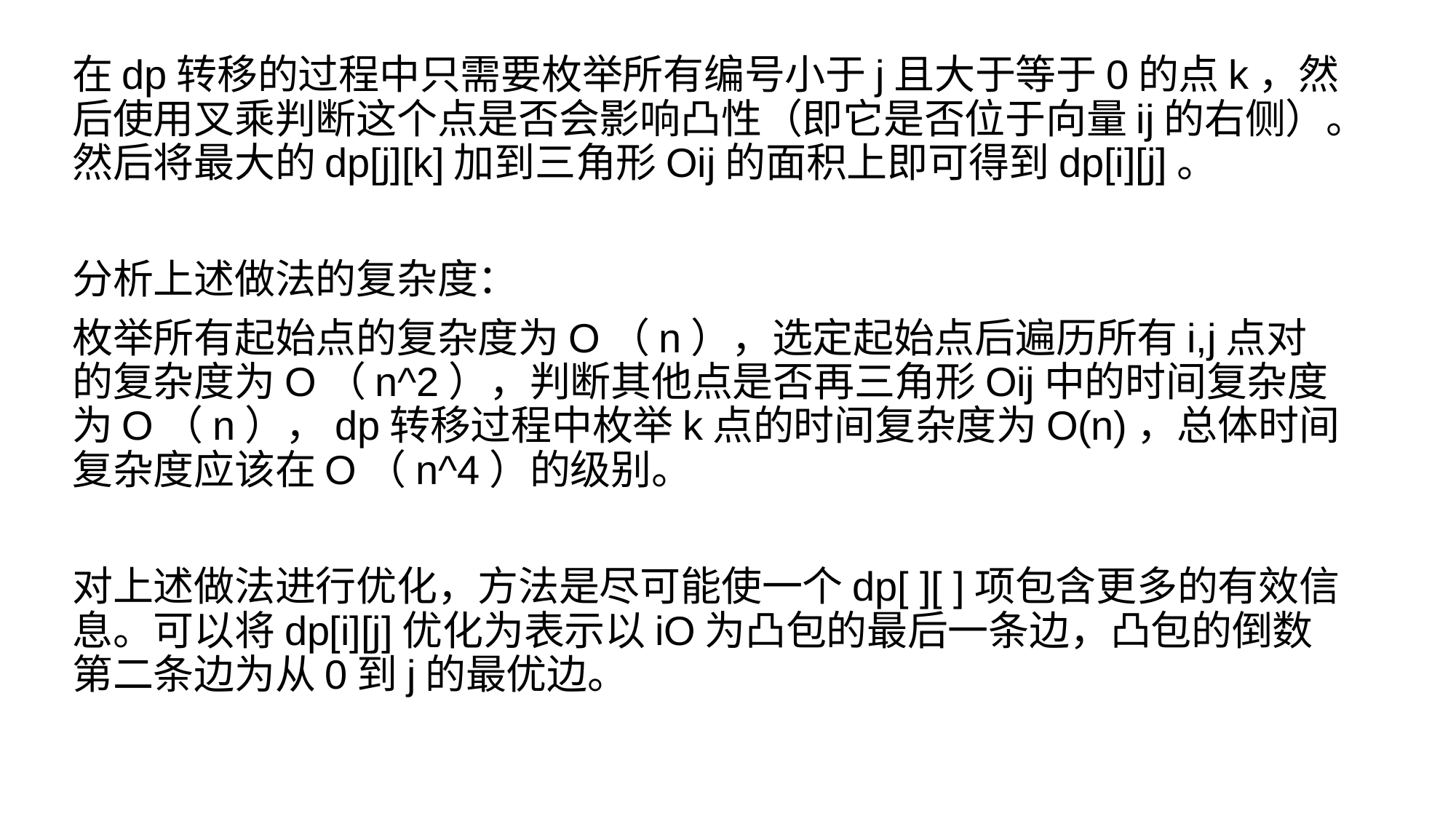

在dp转移的过程中只需要枚举所有编号小于j且大于等于0的点k，然后使用叉乘判断这个点是否会影响凸性（即它是否位于向量ij的右侧）。然后将最大的dp[j][k]加到三角形Oij的面积上即可得到dp[i][j]。

分析上述做法的复杂度：
枚举所有起始点的复杂度为O（n），选定起始点后遍历所有i,j点对的复杂度为O（n^2），判断其他点是否再三角形Oij中的时间复杂度为O（n），dp转移过程中枚举k点的时间复杂度为O(n)，总体时间复杂度应该在O（n^4）的级别。

对上述做法进行优化，方法是尽可能使一个dp[ ][ ]项包含更多的有效信息。可以将dp[i][j]优化为表示以iO为凸包的最后一条边，凸包的倒数第二条边为从0到j的最优边。